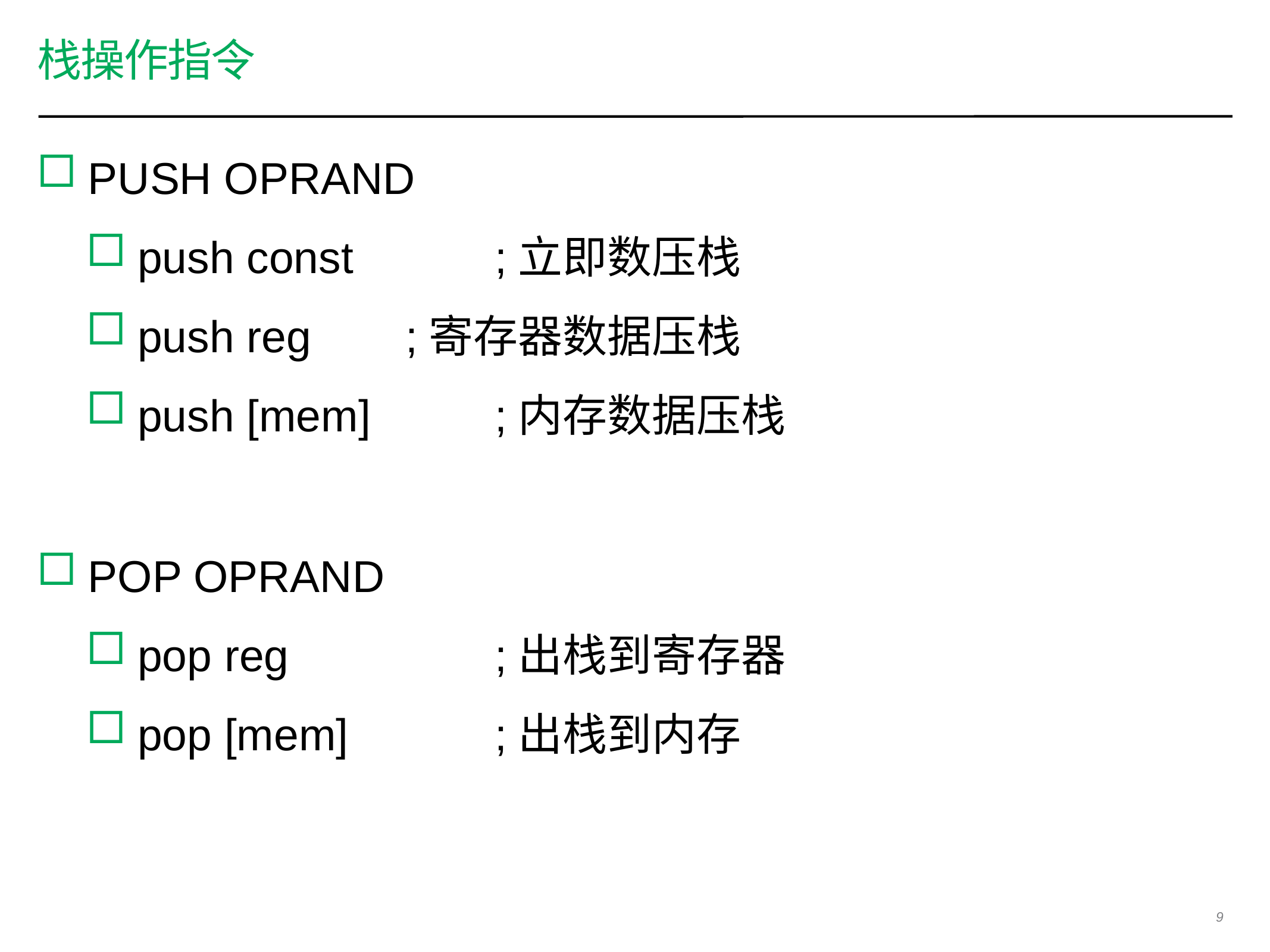

# 栈操作指令
PUSH OPRAND
push const		;立即数压栈
push reg		;寄存器数据压栈
push [mem]		;内存数据压栈

POP OPRAND
pop reg			;出栈到寄存器
pop [mem]		;出栈到内存

9